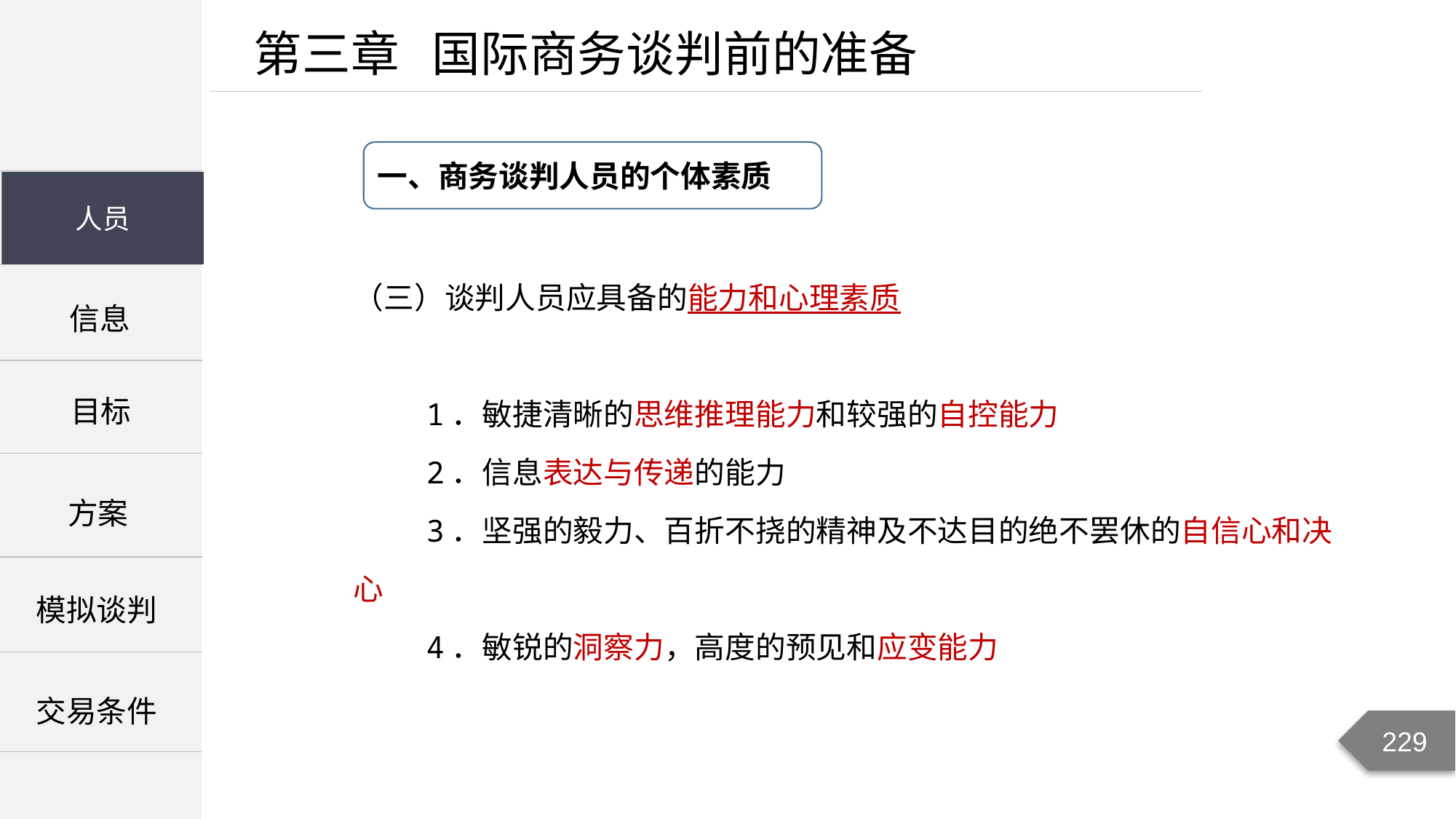

第三章   国际商务谈判前的准备
一、商务谈判人员的个体素质
|  |
| --- |
|  |
|  |
人员

人员
（三）谈判人员应具备的能力和心理素质

    1．敏捷清晰的思维推理能力和较强的自控能力
    2．信息表达与传递的能力
    3．坚强的毅力、百折不挠的精神及不达目的绝不罢休的自信心和决心
    4．敏锐的洞察力，高度的预见和应变能力
信息
目标
方案
模拟谈判
交易条件
229